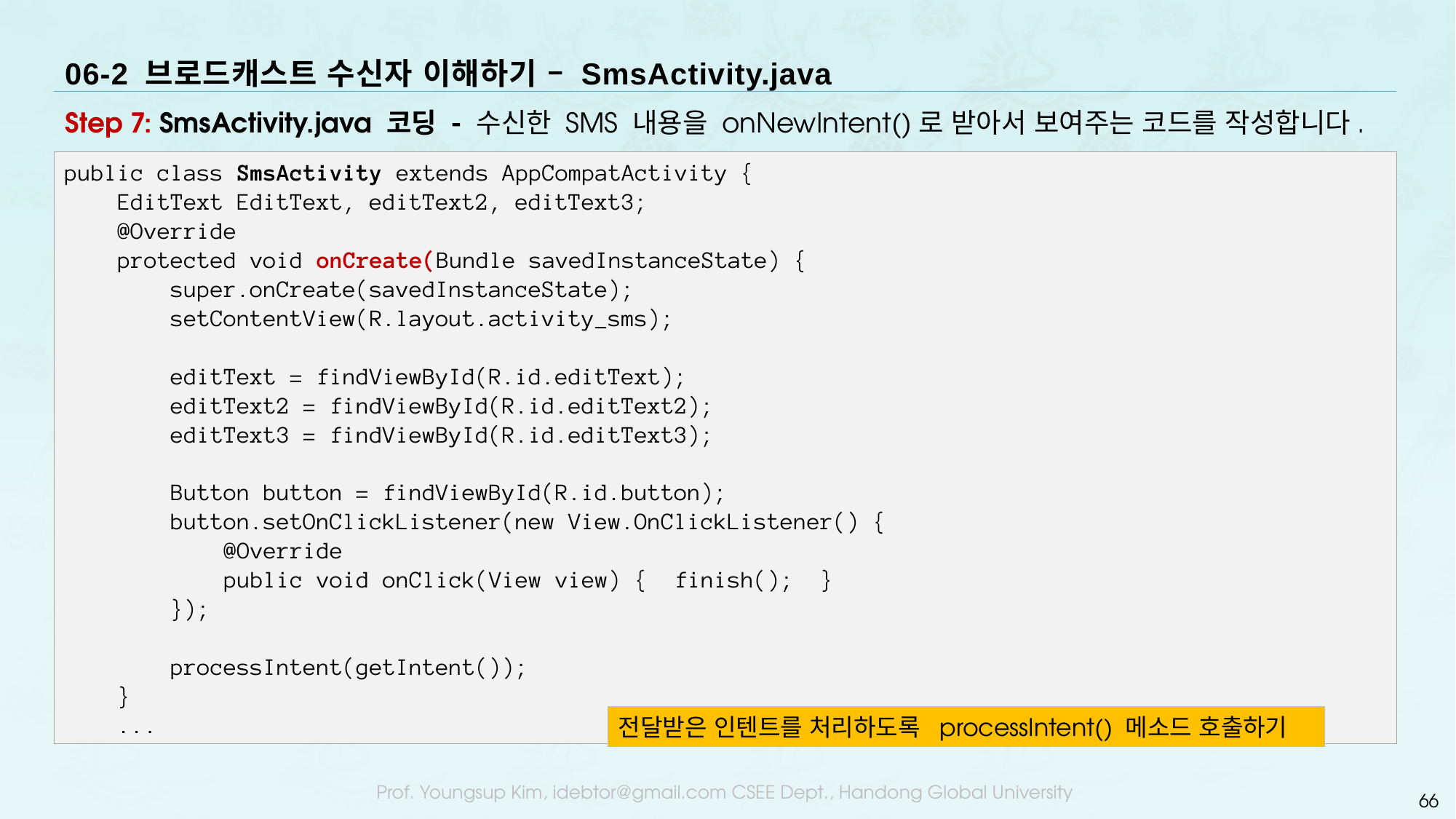

# 06-2 브로드캐스트 수신자 이해하기 – SmsActivity.java
Step 7: SmsActivity.java 코딩 - 수신한 SMS 내용을 onNewIntent()로 받아서 보여주는 코드를 작성합니다.

public class SmsActivity extends AppCompatActivity {
    EditText EditText, editText2, editText3;
    @Override
    protected void onCreate(Bundle savedInstanceState) {
        super.onCreate(savedInstanceState);
        setContentView(R.layout.activity_sms);

        editText = findViewById(R.id.editText);
        editText2 = findViewById(R.id.editText2);
        editText3 = findViewById(R.id.editText3);

        Button button = findViewById(R.id.button);
        button.setOnClickListener(new View.OnClickListener() {
            @Override
            public void onClick(View view) {  finish();  }
        });

        processIntent(getIntent());
    }
    ...
전달받은 인텐트를 처리하도록  processIntent() 메소드 호출하기
66